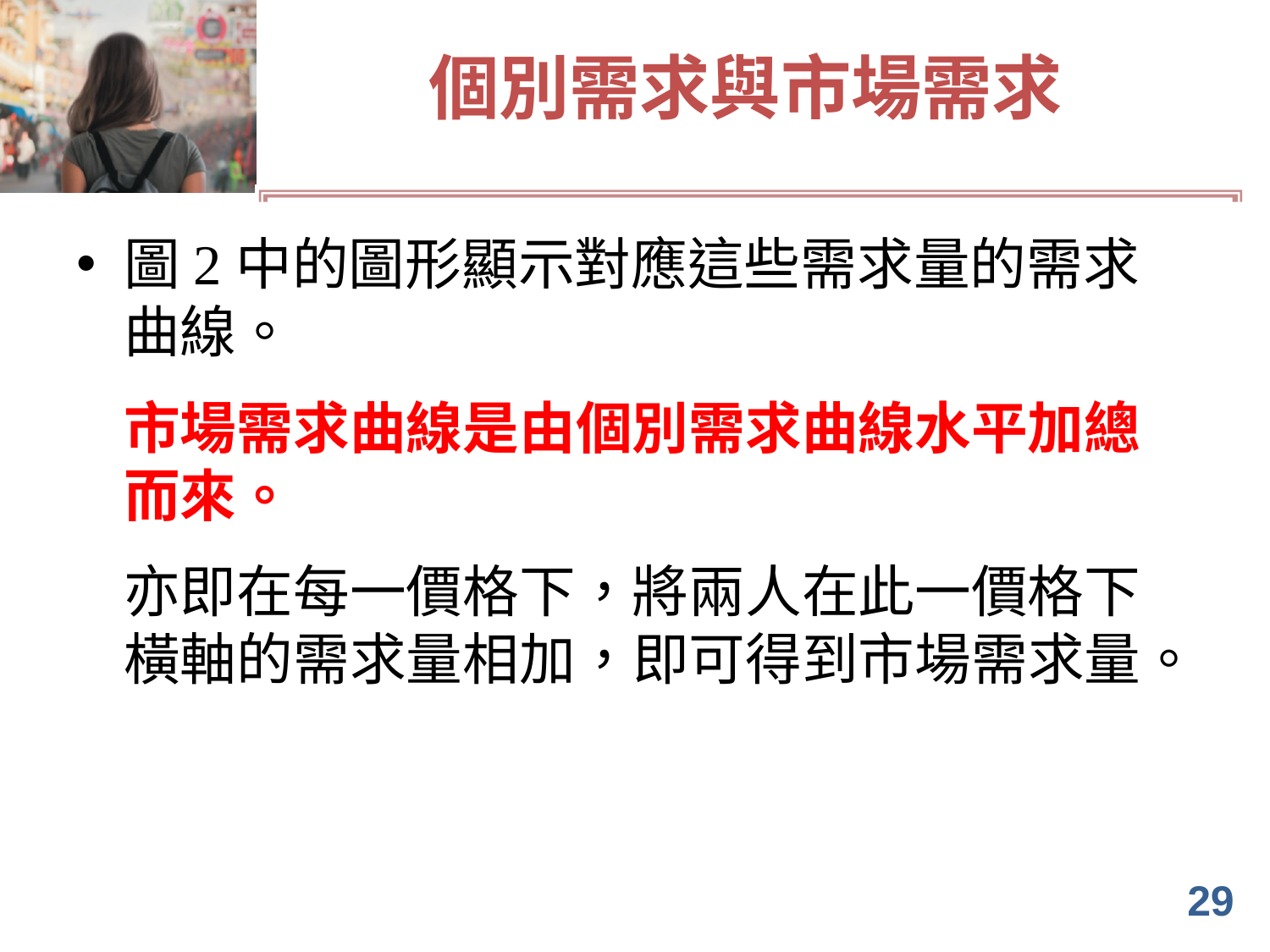

# 個別需求與市場需求
圖2中的圖形顯示對應這些需求量的需求曲線。

	市場需求曲線是由個別需求曲線水平加總而來。

	亦即在每一價格下，將兩人在此一價格下橫軸的需求量相加，即可得到市場需求量。
29